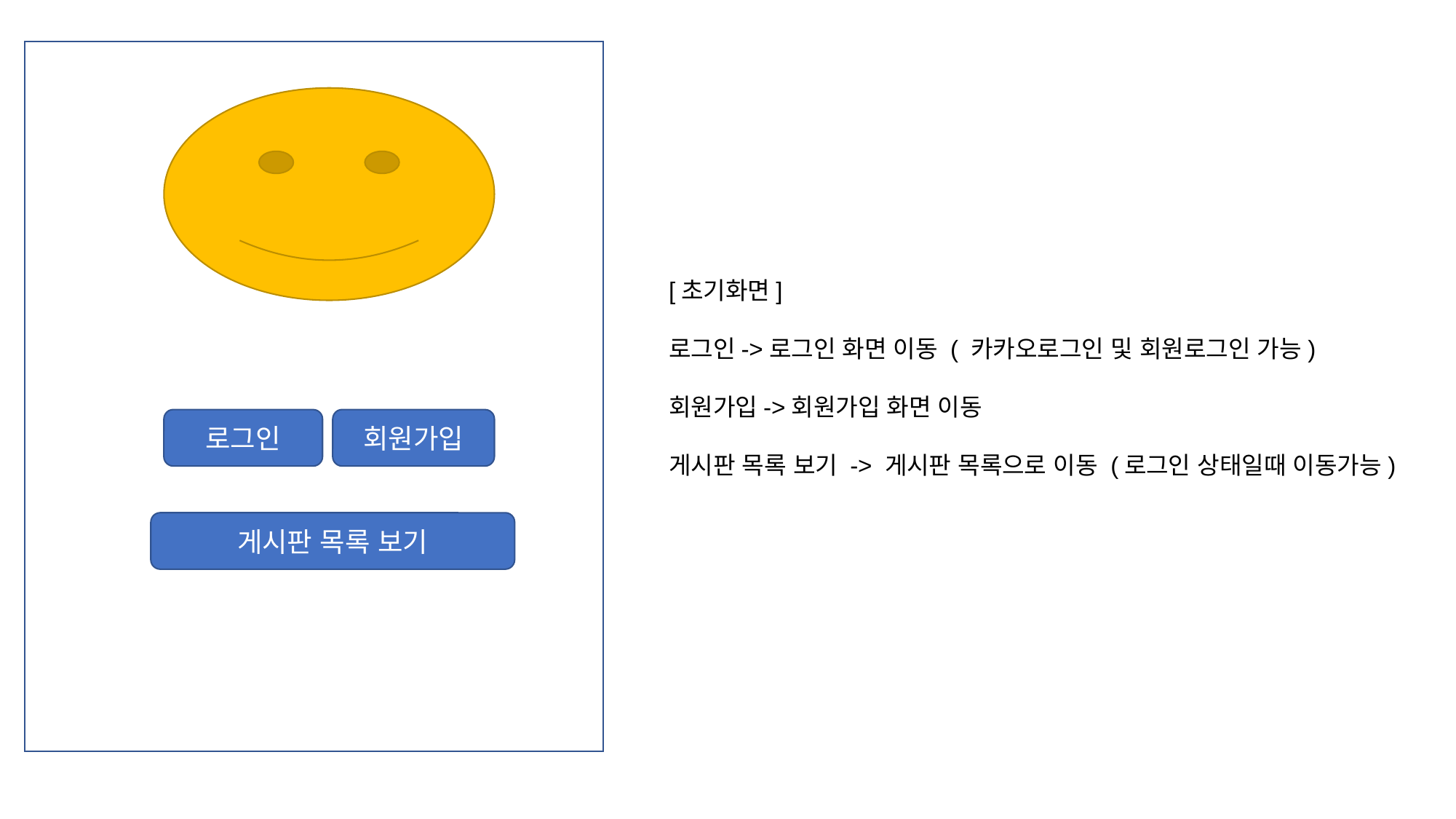

로그인
회원가입
게시판 목록 보기
[초기화면]

로그인->로그인 화면 이동 ( 카카오로그인 및 회원로그인 가능)

회원가입->회원가입 화면 이동

게시판 목록 보기 -> 게시판 목록으로 이동 (로그인 상태일때 이동가능)